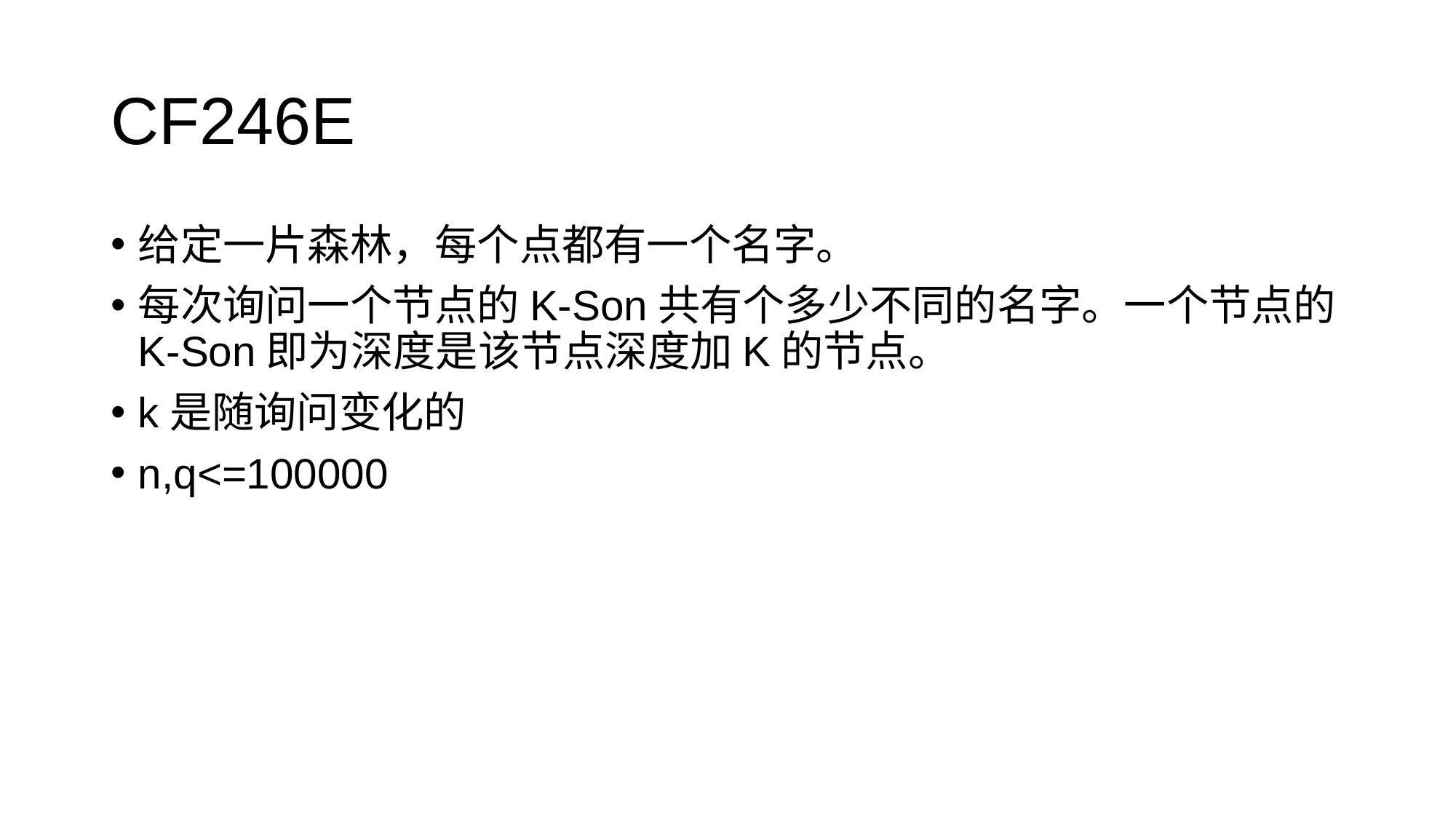

# CF246E
给定一片森林，每个点都有一个名字。
每次询问一个节点的K-Son共有个多少不同的名字。一个节点的K-Son即为深度是该节点深度加K的节点。
k是随询问变化的
n,q<=100000